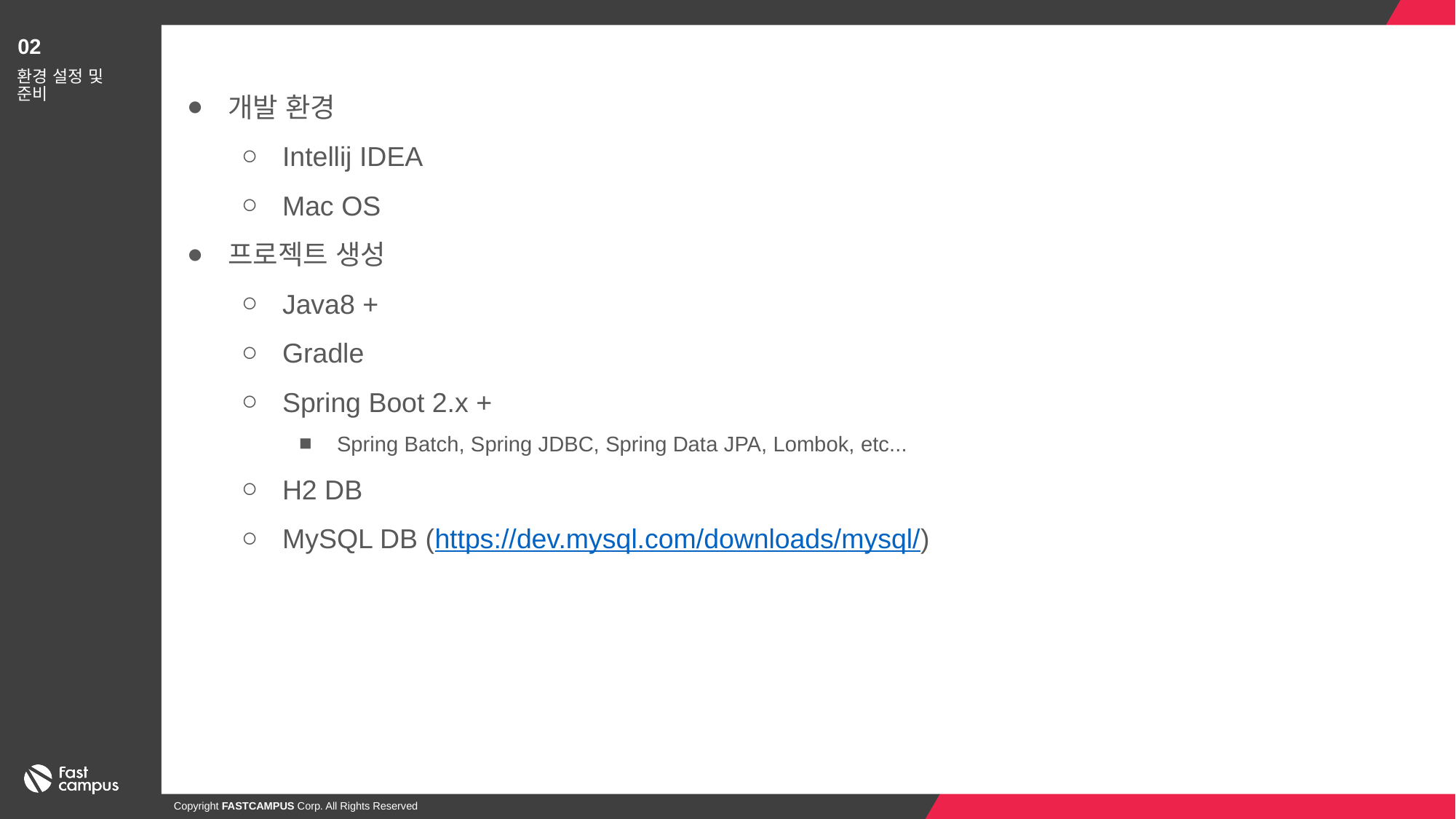

02
개발 환경
Intellij IDEA
Mac OS
프로젝트 생성
Java8 +
Gradle
Spring Boot 2.x +
Spring Batch, Spring JDBC, Spring Data JPA, Lombok, etc...
H2 DB
MySQL DB (https://dev.mysql.com/downloads/mysql/)

환경 설정 및 준비